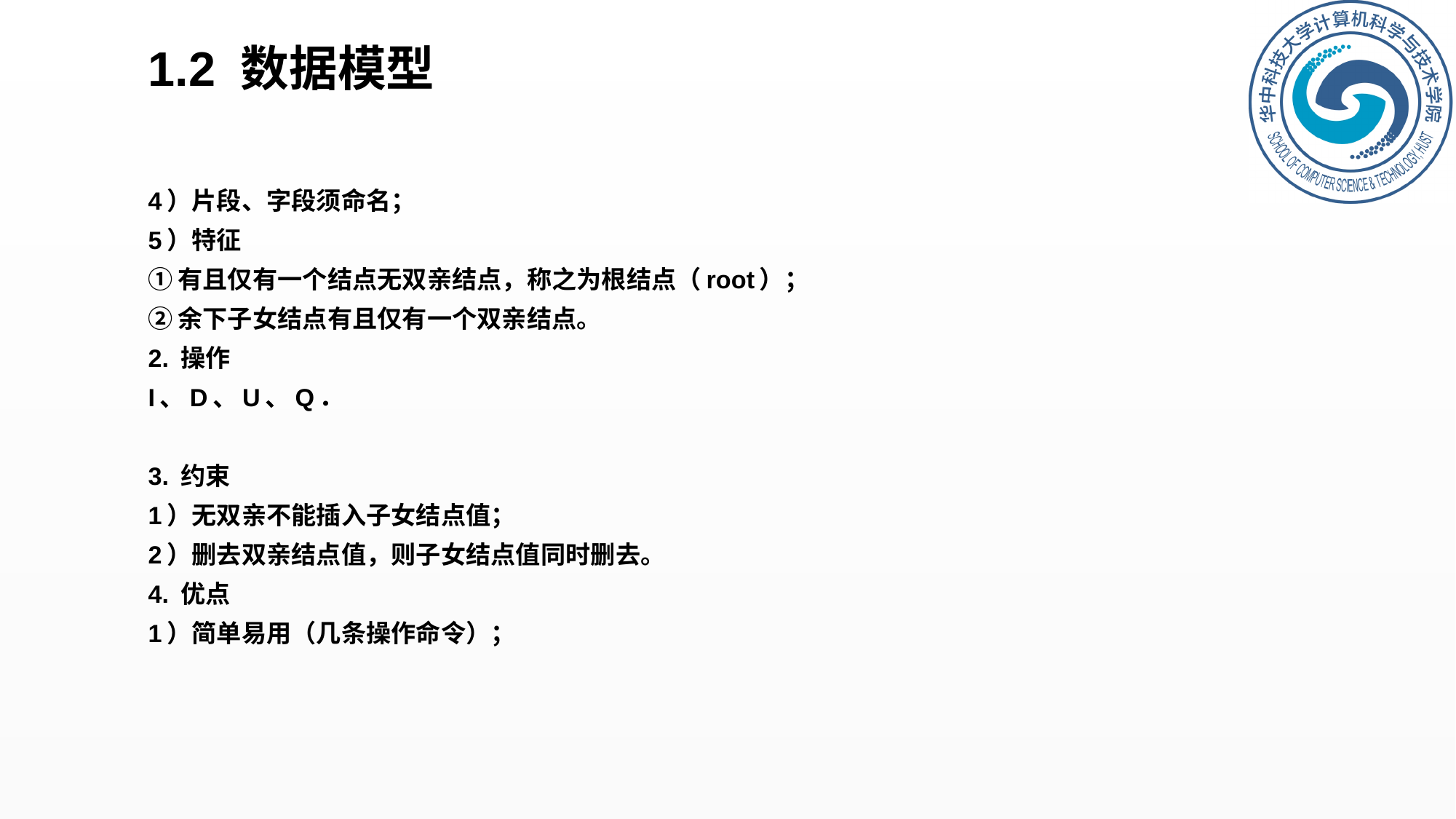

# 1.2 数据模型
4）片段、字段须命名；
5）特征
①有且仅有一个结点无双亲结点，称之为根结点（root）；
②余下子女结点有且仅有一个双亲结点。
2. 操作
I、D、U、Q．

3. 约束
1）无双亲不能插入子女结点值；
2）删去双亲结点值，则子女结点值同时删去。
4. 优点
1）简单易用（几条操作命令）；